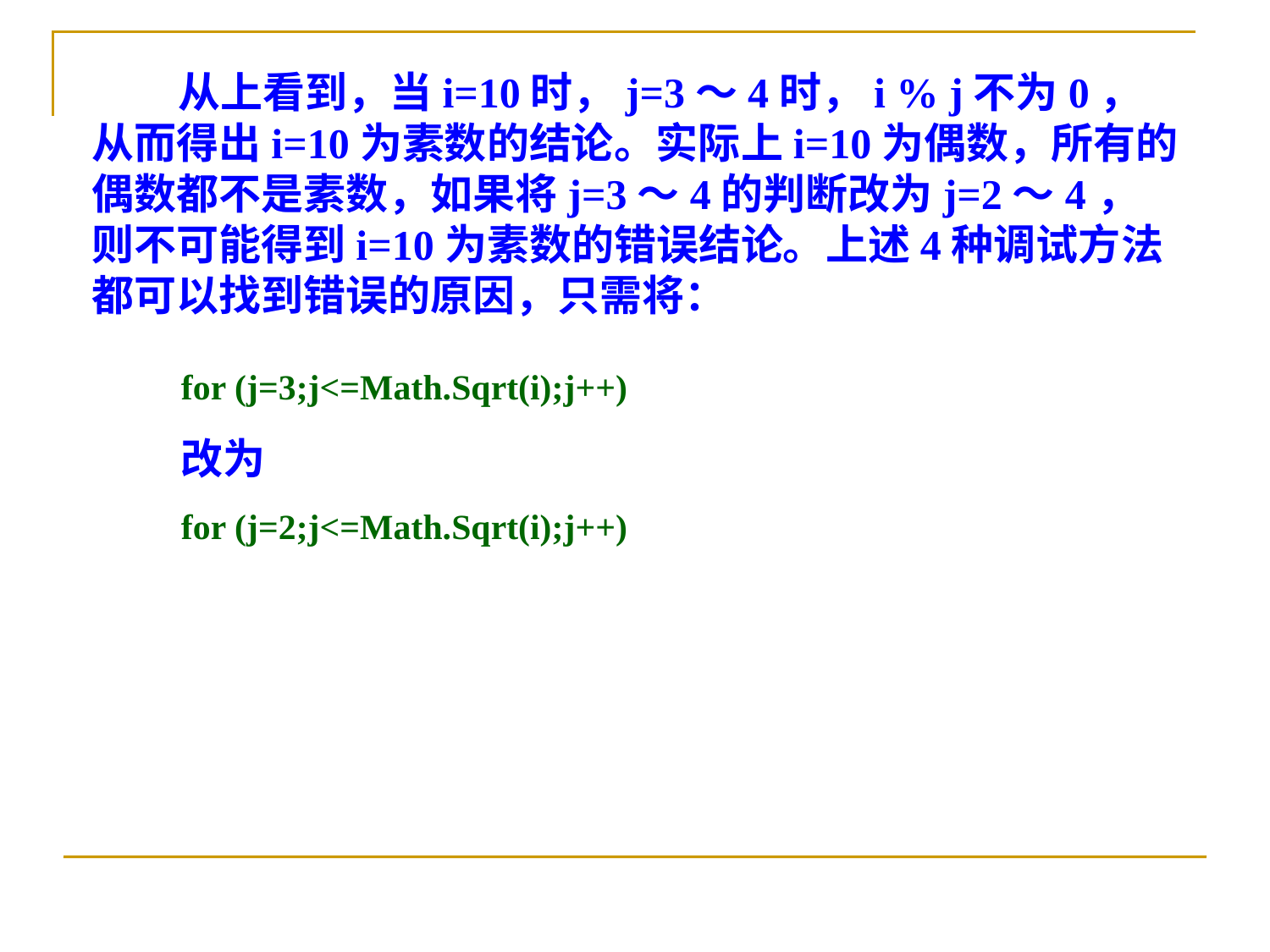

从上看到，当i=10时，j=3～4时，i % j不为0，从而得出i=10为素数的结论。实际上i=10为偶数，所有的偶数都不是素数，如果将j=3～4的判断改为j=2～4，则不可能得到i=10为素数的错误结论。上述4种调试方法都可以找到错误的原因，只需将：
for (j=3;j<=Math.Sqrt(i);j++)
改为
for (j=2;j<=Math.Sqrt(i);j++)